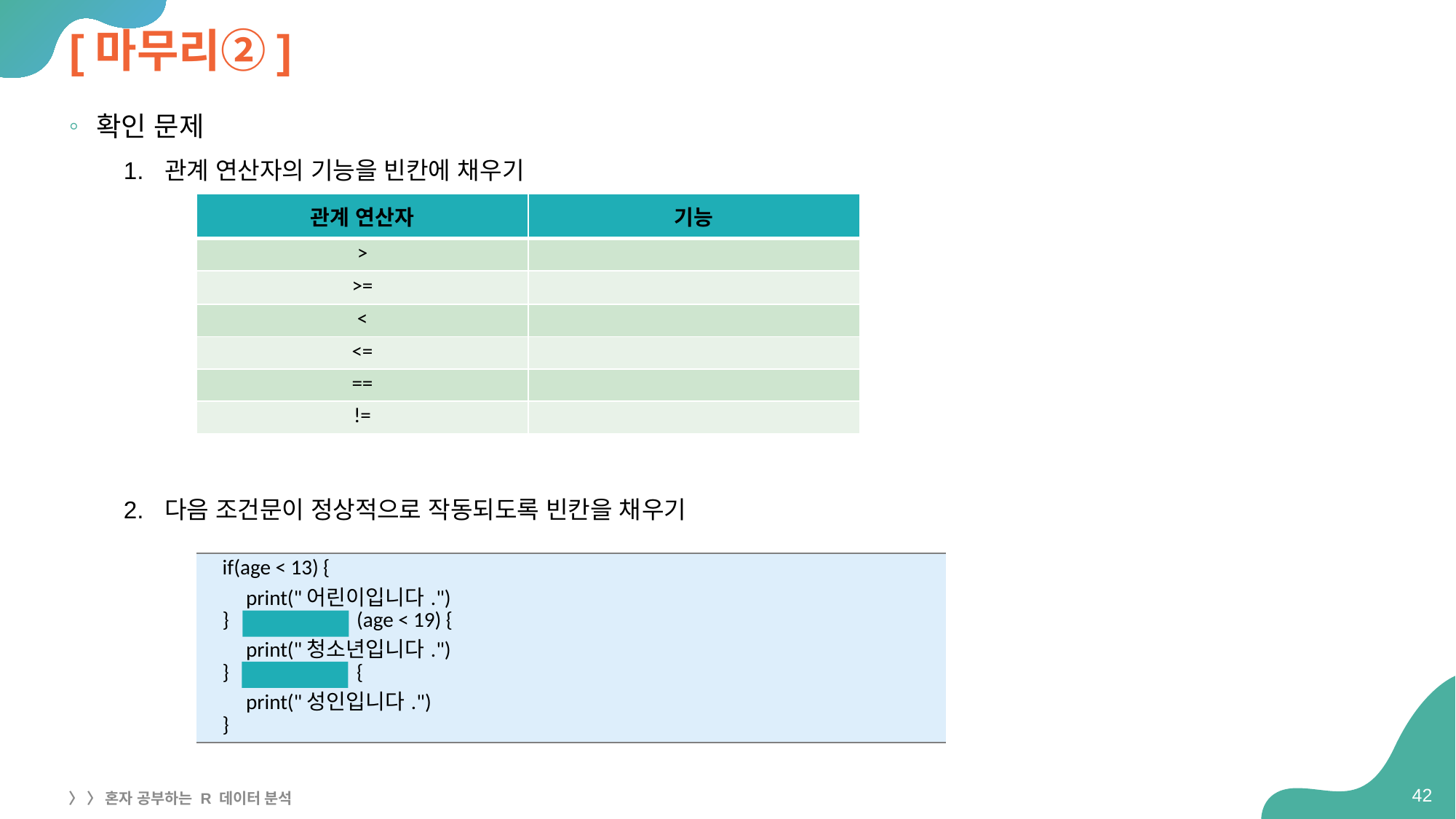

# [마무리②]
확인 문제
관계 연산자의 기능을 빈칸에 채우기

다음 조건문이 정상적으로 작동되도록 빈칸을 채우기
| 관계 연산자 | 기능 |
| --- | --- |
| > |  |
| >= |  |
| < |  |
| <= |  |
| == |  |
| != |  |
| if(age < 13) { print("어린이입니다.") } (age < 19) { print("청소년입니다.") } { print("성인입니다.") } |
| --- |

42
〉 〉 혼자 공부하는 R 데이터 분석